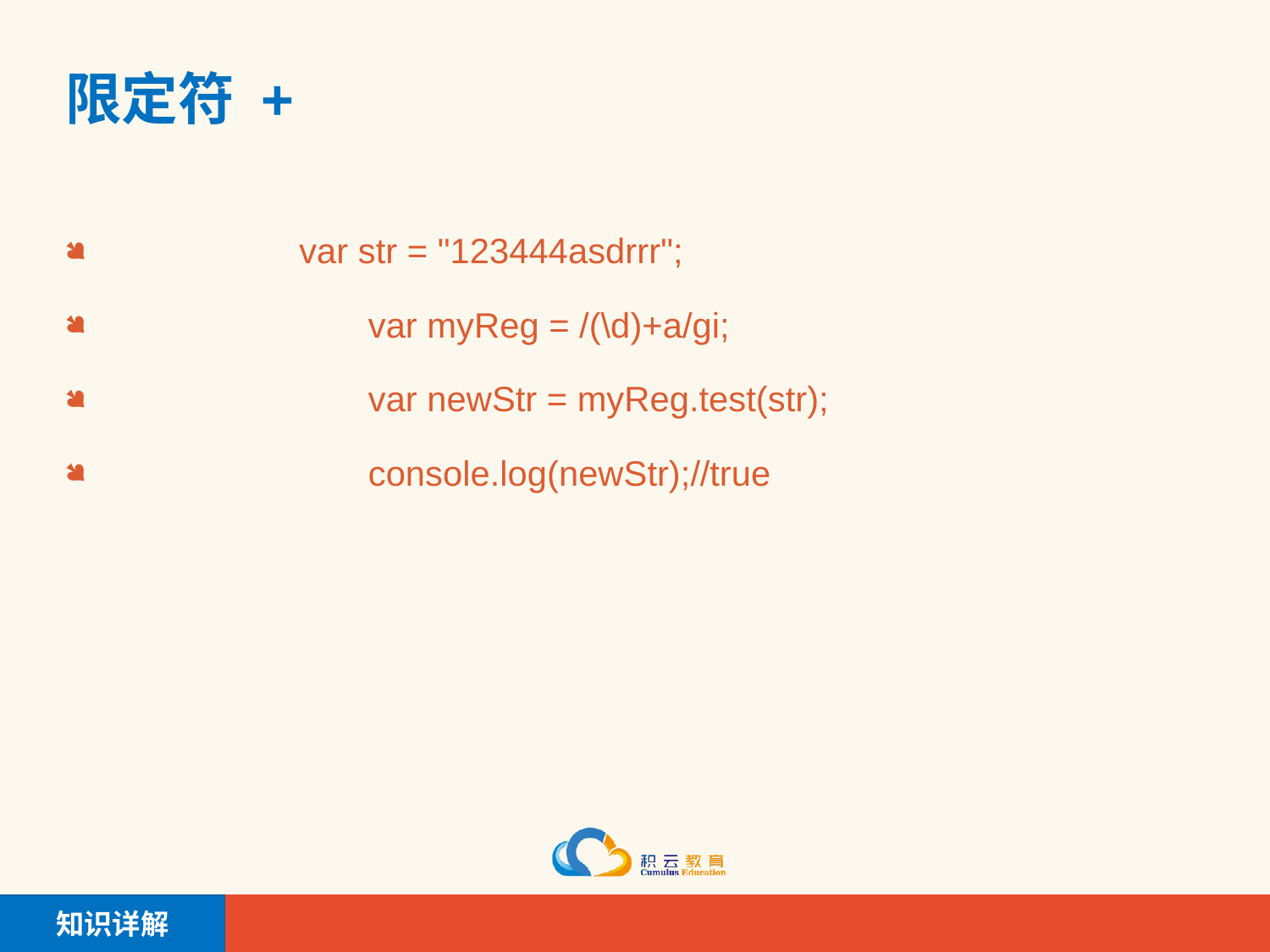

# 限定符 +
                   var str = "123444asdrrr";
		var myReg = /(\d)+a/gi;
		var newStr = myReg.test(str);
		console.log(newStr);//true